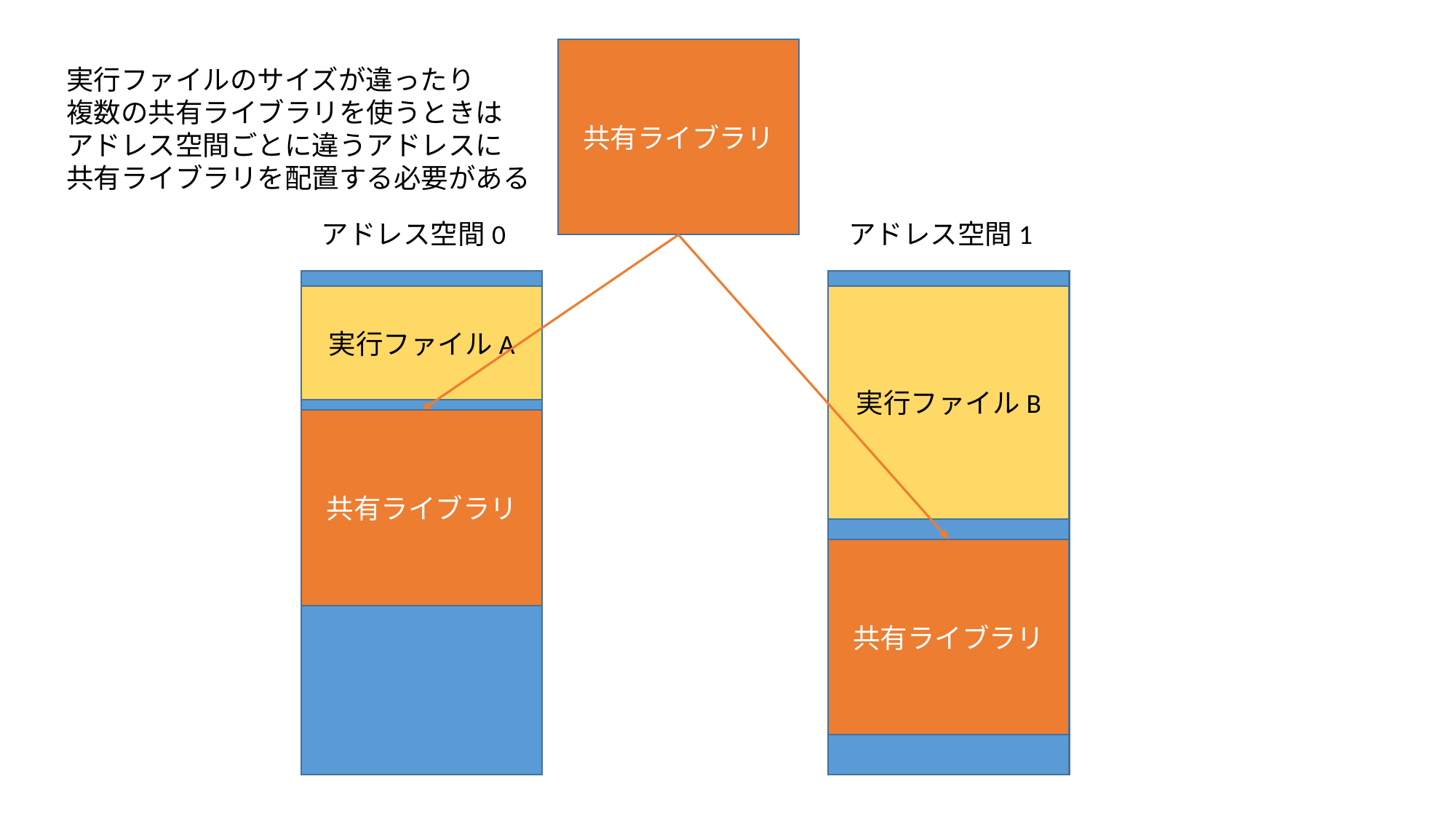

共有ライブラリ
実行ファイルのサイズが違ったり
複数の共有ライブラリを使うときは
アドレス空間ごとに違うアドレスに
共有ライブラリを配置する必要がある
アドレス空間0
アドレス空間1

実行ファイルA
実行ファイルB
共有ライブラリ
共有ライブラリ